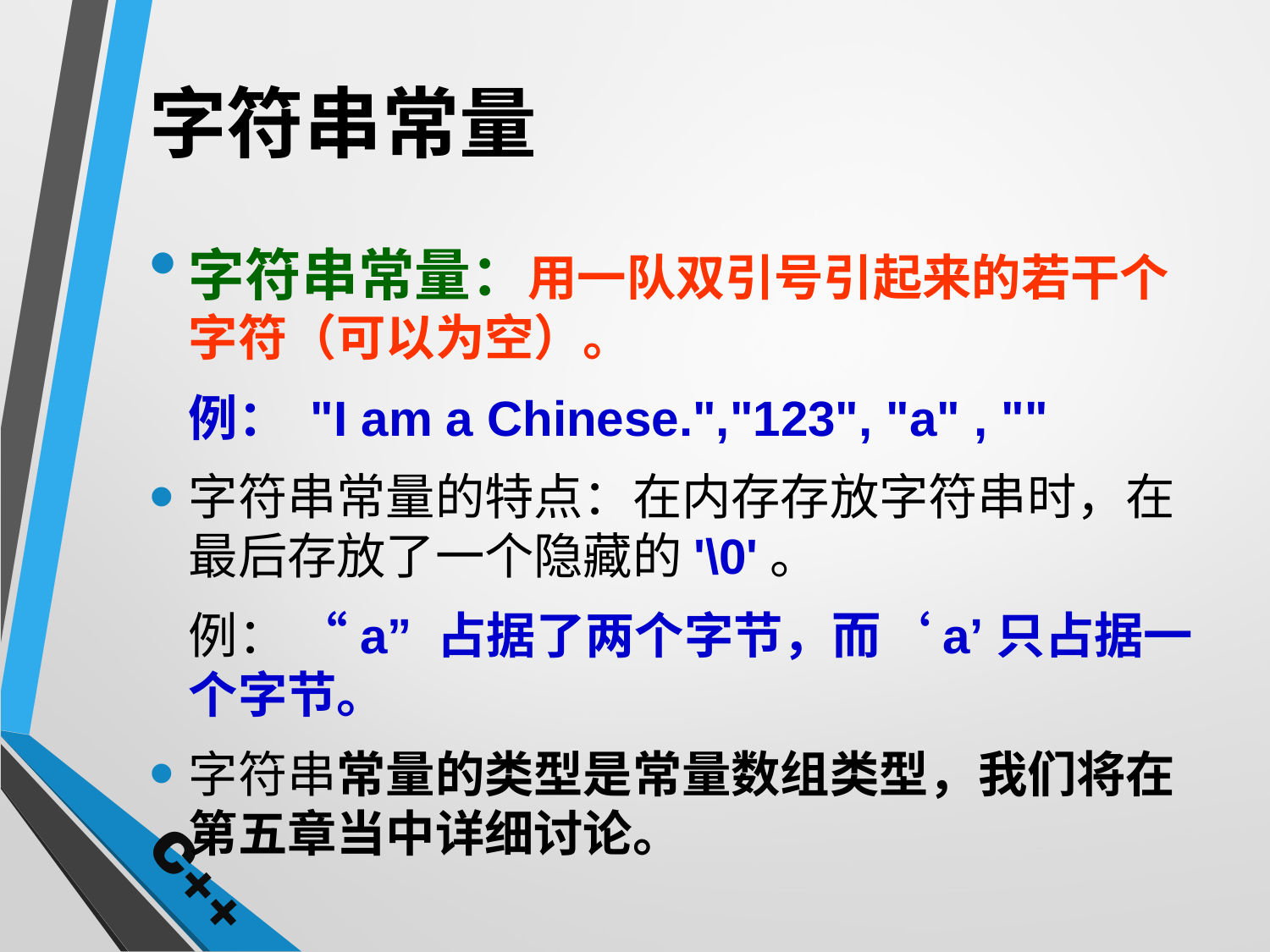

# 字符串常量
字符串常量：用一队双引号引起来的若干个字符（可以为空）。
	例： "I am a Chinese.","123", "a" , ""
字符串常量的特点：在内存存放字符串时，在最后存放了一个隐藏的'\0'。
	例： “a” 占据了两个字节，而‘a’只占据一个字节。
字符串常量的类型是常量数组类型，我们将在第五章当中详细讨论。